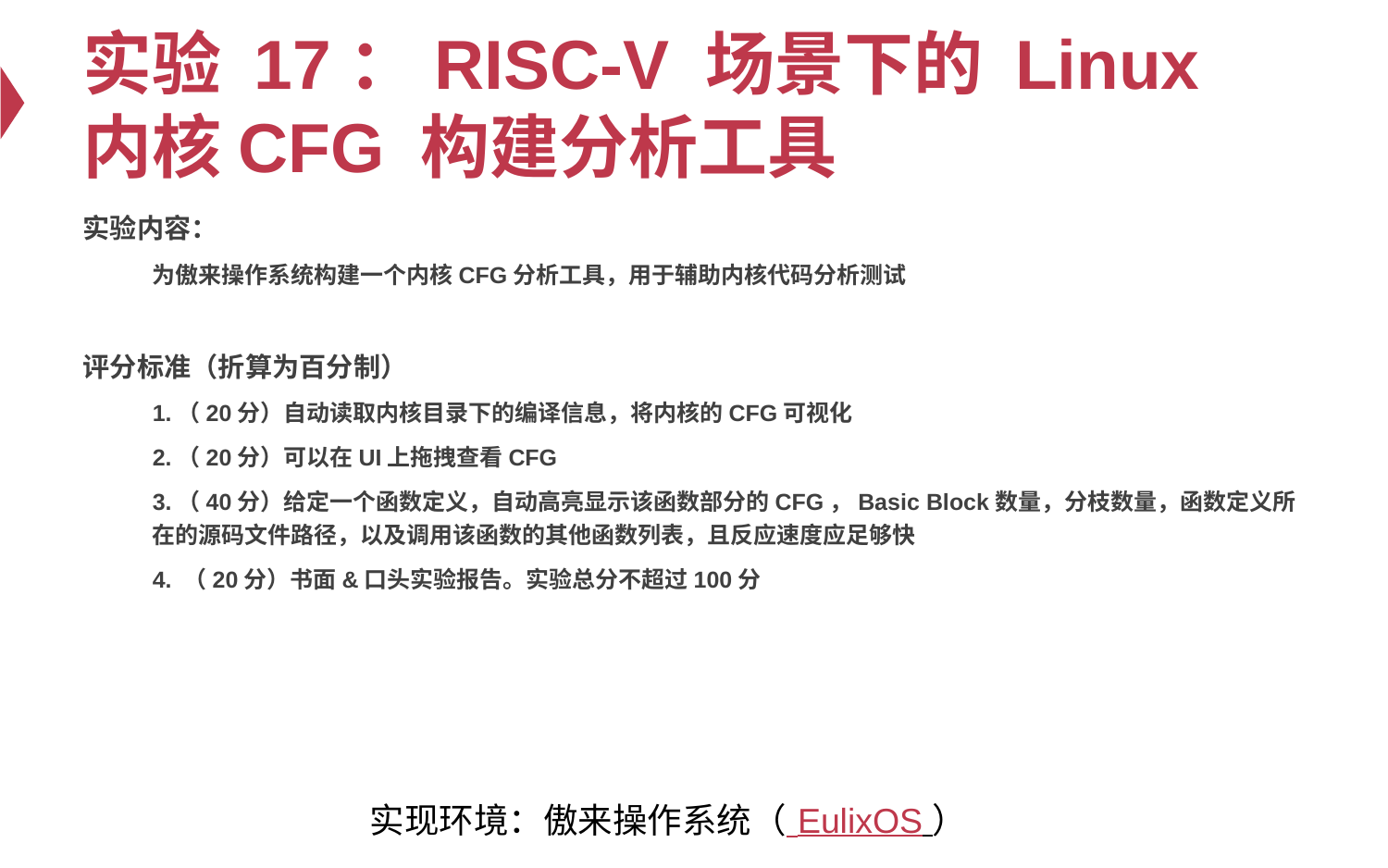

# 实验 17：RISC-V 场景下的 Linux 内核CFG 构建分析工具
实验内容：
为傲来操作系统构建一个内核CFG分析工具，用于辅助内核代码分析测试

评分标准（折算为百分制）
1.（20分）自动读取内核目录下的编译信息，将内核的CFG可视化
2.（20分）可以在UI上拖拽查看CFG
3.（40分）给定一个函数定义，自动高亮显示该函数部分的CFG，Basic Block数量，分枝数量，函数定义所在的源码文件路径，以及调用该函数的其他函数列表，且反应速度应足够快
4. （20分）书面&口头实验报告。实验总分不超过100分

实现环境：傲来操作系统（ EulixOS ）